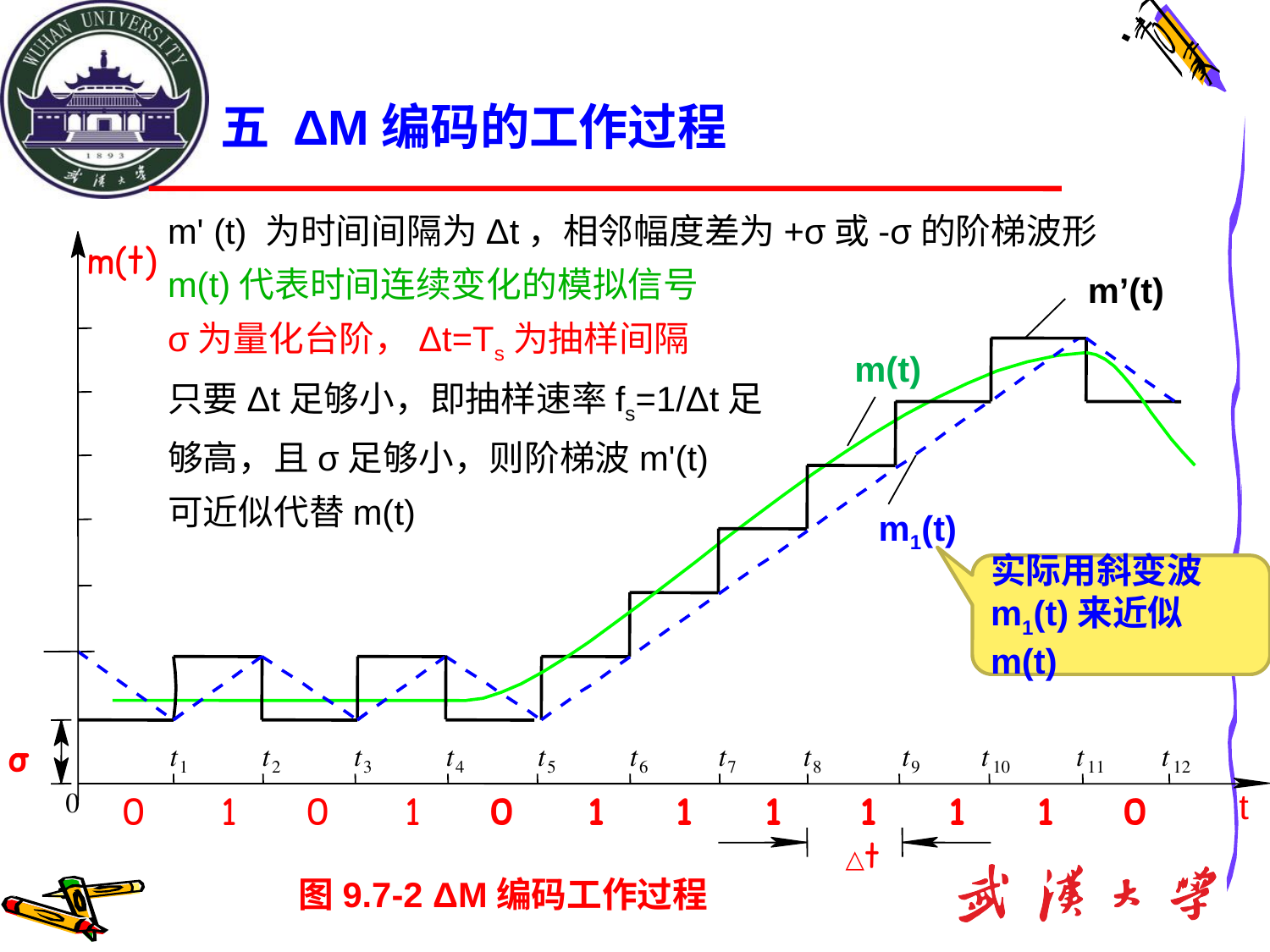

五 ΔM编码的工作过程
m' (t) 为时间间隔为Δt，相邻幅度差为+σ或-σ的阶梯波形
m(t)代表时间连续变化的模拟信号
σ为量化台阶，Δt=Ts为抽样间隔
只要Δt足够小，即抽样速率fs=1/Δt足
够高，且σ足够小，则阶梯波m'(t)
可近似代替m(t)

m(t)

m1(t)

σ
t
t
t
t
t
t
t
t
t
t
t
t
1
2
3
4
5
6
7
8
9
10
11
12

0
t
0
1
0
1
0
1
1
1
1
1
1
0

△t

m’(t)
m(t)
实际用斜变波m1(t)来近似m(t)
图9.7-2 ΔM编码工作过程